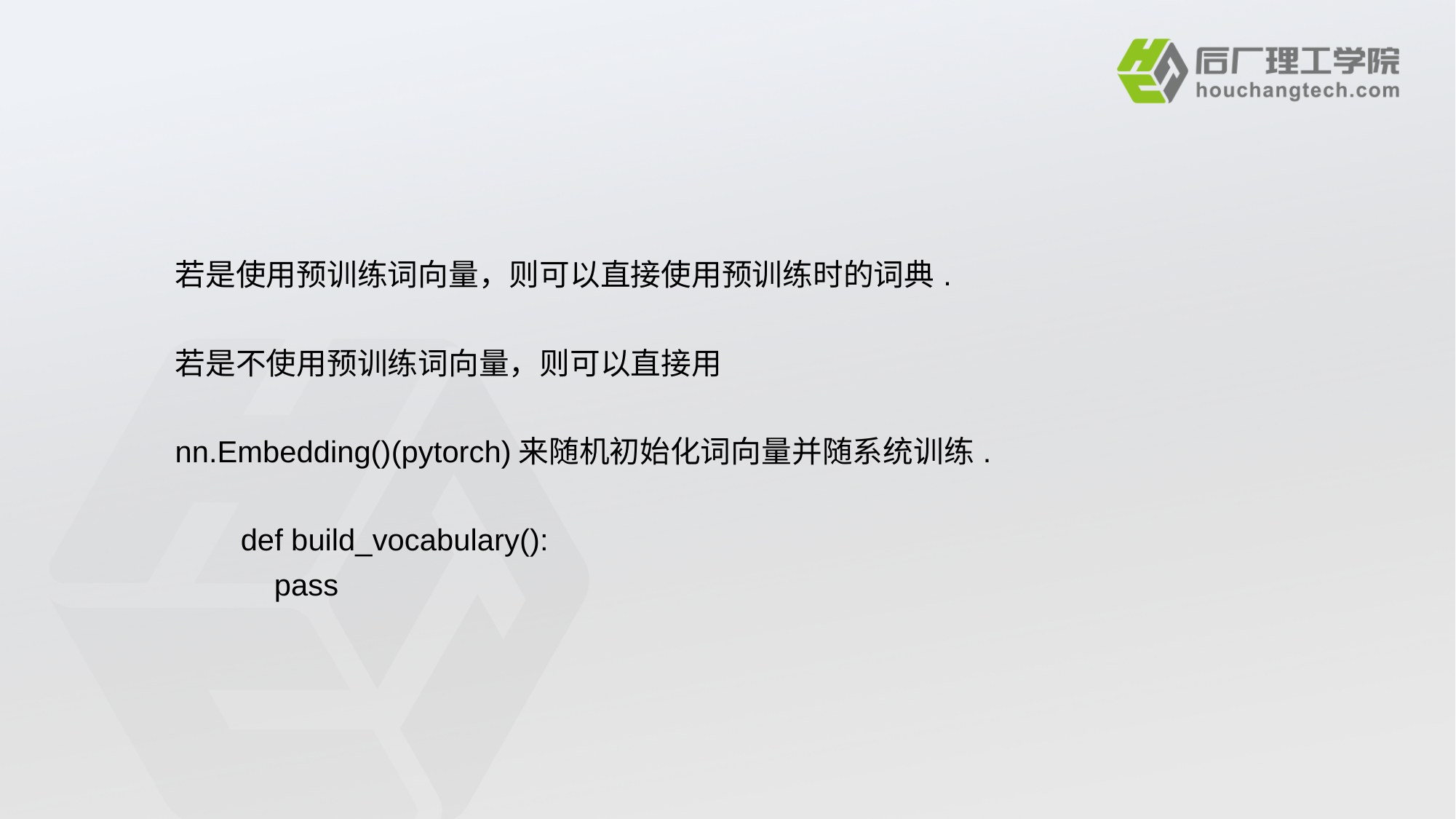

若是使用预训练词向量，则可以直接使用预训练时的词典.
若是不使用预训练词向量，则可以直接用

nn.Embedding()(pytorch)来随机初始化词向量并随系统训练.
def build_vocabulary():
    pass